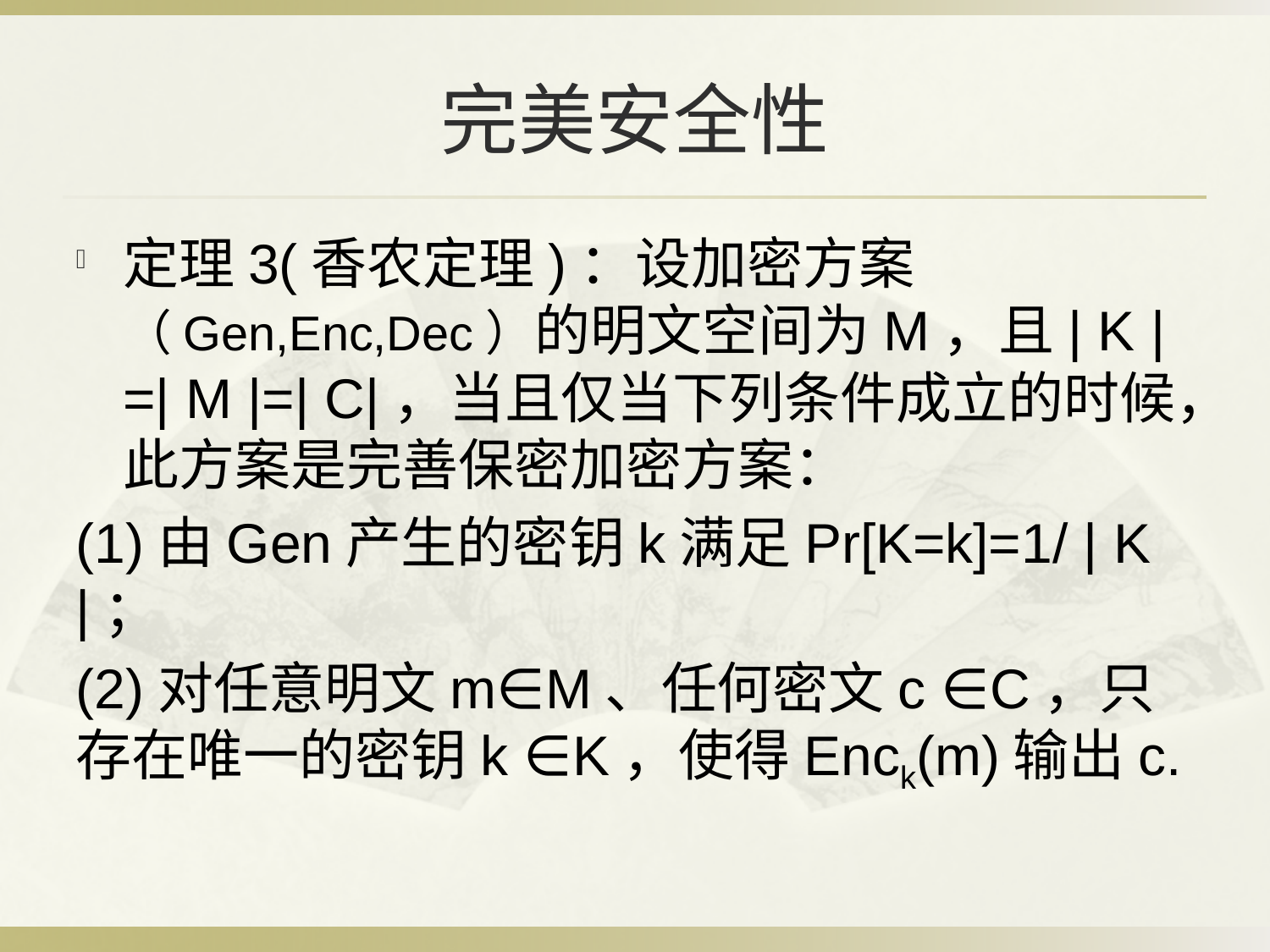

# 完美安全性
定理3(香农定理)：设加密方案（Gen,Enc,Dec）的明文空间为M，且| K |=| M |=| C|，当且仅当下列条件成立的时候，此方案是完善保密加密方案：
(1)由Gen产生的密钥k满足Pr[K=k]=1/ | K |；
(2)对任意明文m∈M、任何密文c ∈C，只存在唯一的密钥k ∈K，使得Enck(m)输出c.